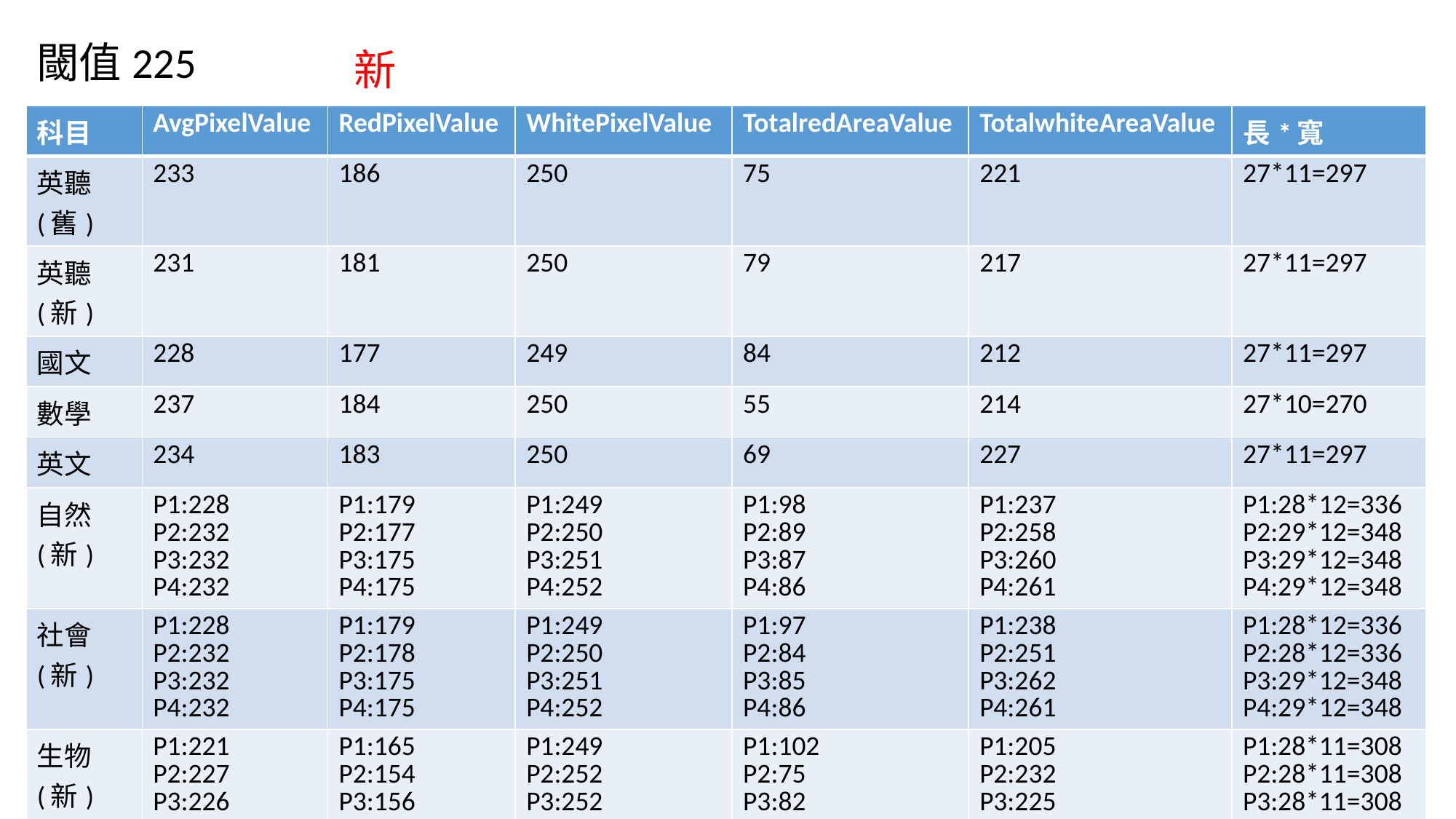

閾值225
新
| 科目 | AvgPixelValue | RedPixelValue | WhitePixelValue | TotalredAreaValue | TotalwhiteAreaValue | 長\*寬 |
| --- | --- | --- | --- | --- | --- | --- |
| 英聽(舊) | 233 | 186 | 250 | 75 | 221 | 27\*11=297 |
| 英聽(新) | 231 | 181 | 250 | 79 | 217 | 27\*11=297 |
| 國文 | 228 | 177 | 249 | 84 | 212 | 27\*11=297 |
| 數學 | 237 | 184 | 250 | 55 | 214 | 27\*10=270 |
| 英文 | 234 | 183 | 250 | 69 | 227 | 27\*11=297 |
| 自然(新) | P1:228 P2:232 P3:232 P4:232 | P1:179 P2:177 P3:175 P4:175 | P1:249 P2:250 P3:251 P4:252 | P1:98 P2:89 P3:87 P4:86 | P1:237 P2:258 P3:260 P4:261 | P1:28\*12=336 P2:29\*12=348 P3:29\*12=348 P4:29\*12=348 |
| 社會(新) | P1:228 P2:232 P3:232 P4:232 | P1:179 P2:178 P3:175 P4:175 | P1:249 P2:250 P3:251 P4:252 | P1:97 P2:84 P3:85 P4:86 | P1:238 P2:251 P3:262 P4:261 | P1:28\*12=336 P2:28\*12=336 P3:29\*12=348 P4:29\*12=348 |
| 生物(新) | P1:221 P2:227 P3:226 | P1:165 P2:154 P3:156 | P1:249 P2:252 P3:252 | P1:102 P2:75 P3:82 | P1:205 P2:232 P3:225 | P1:28\*11=308 P2:28\*11=308 P3:28\*11=308 |